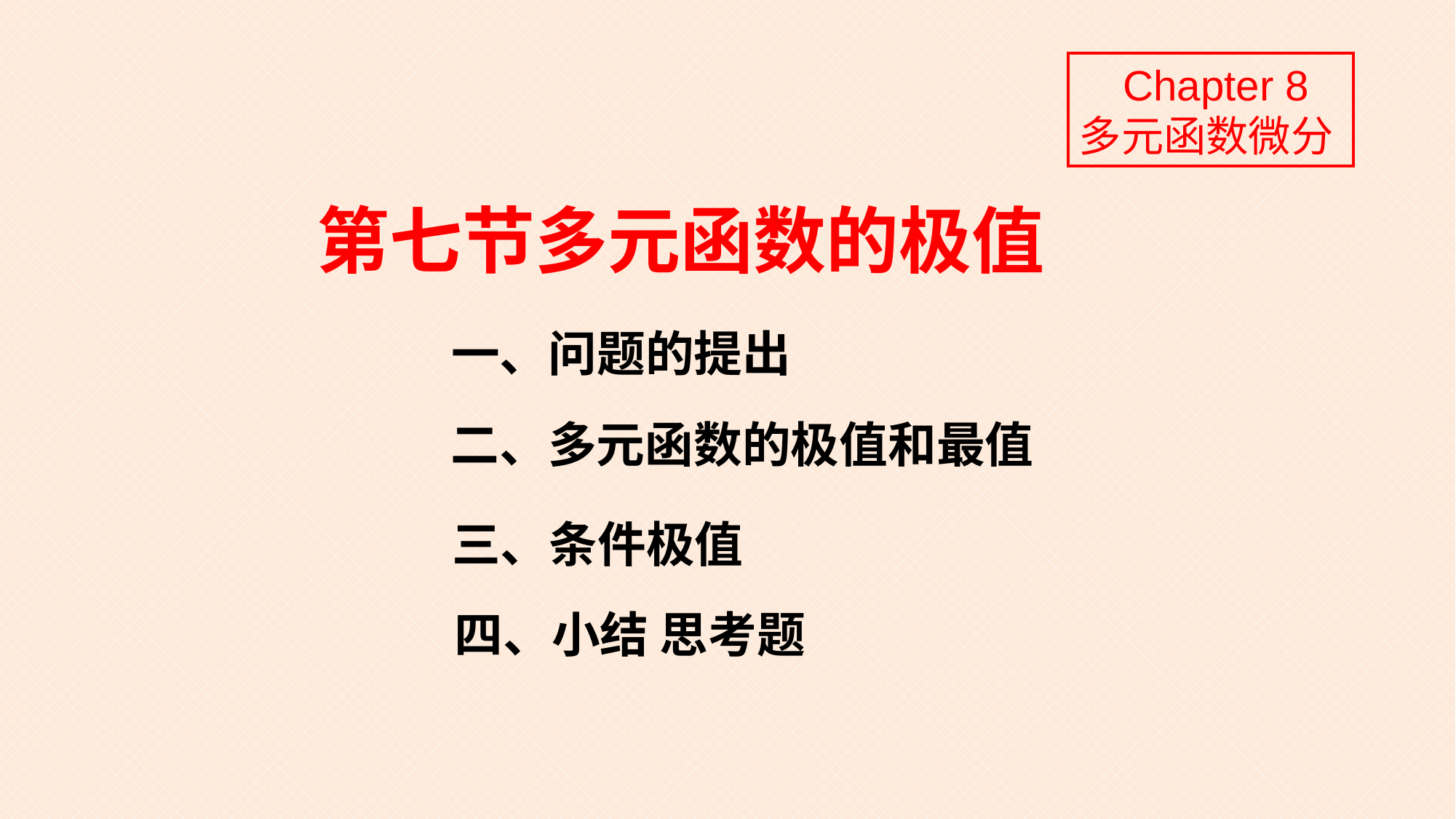

Chapter 8
多元函数微分
第七节多元函数的极值
一、问题的提出
二、多元函数的极值和最值
三、条件极值
四、小结 思考题